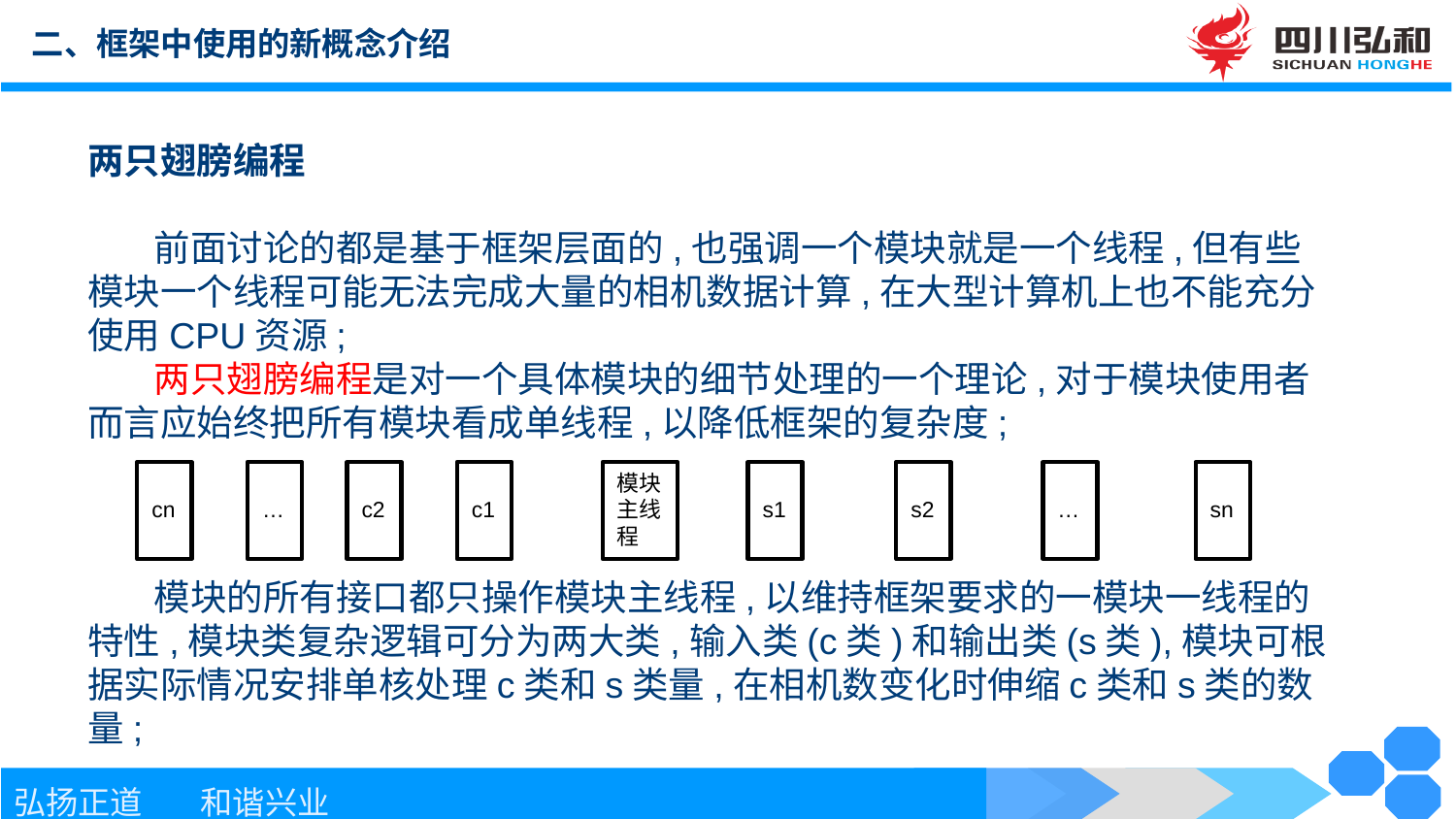

二、框架中使用的新概念介绍

两只翅膀编程

       前面讨论的都是基于框架层面的,也强调一个模块就是一个线程,但有些模块一个线程可能无法完成大量的相机数据计算,在大型计算机上也不能充分使用CPU资源;
       两只翅膀编程是对一个具体模块的细节处理的一个理论,对于模块使用者而言应始终把所有模块看成单线程,以降低框架的复杂度;

       模块的所有接口都只操作模块主线程,以维持框架要求的一模块一线程的特性,模块类复杂逻辑可分为两大类,输入类(c类)和输出类(s类),模块可根据实际情况安排单核处理c类和s类量,在相机数变化时伸缩c类和s类的数量;

cn

…

c2

c1
模块主线程

s1

s2

…

sn
Suitable for all category, Lorem Ipsum is not simply random text.